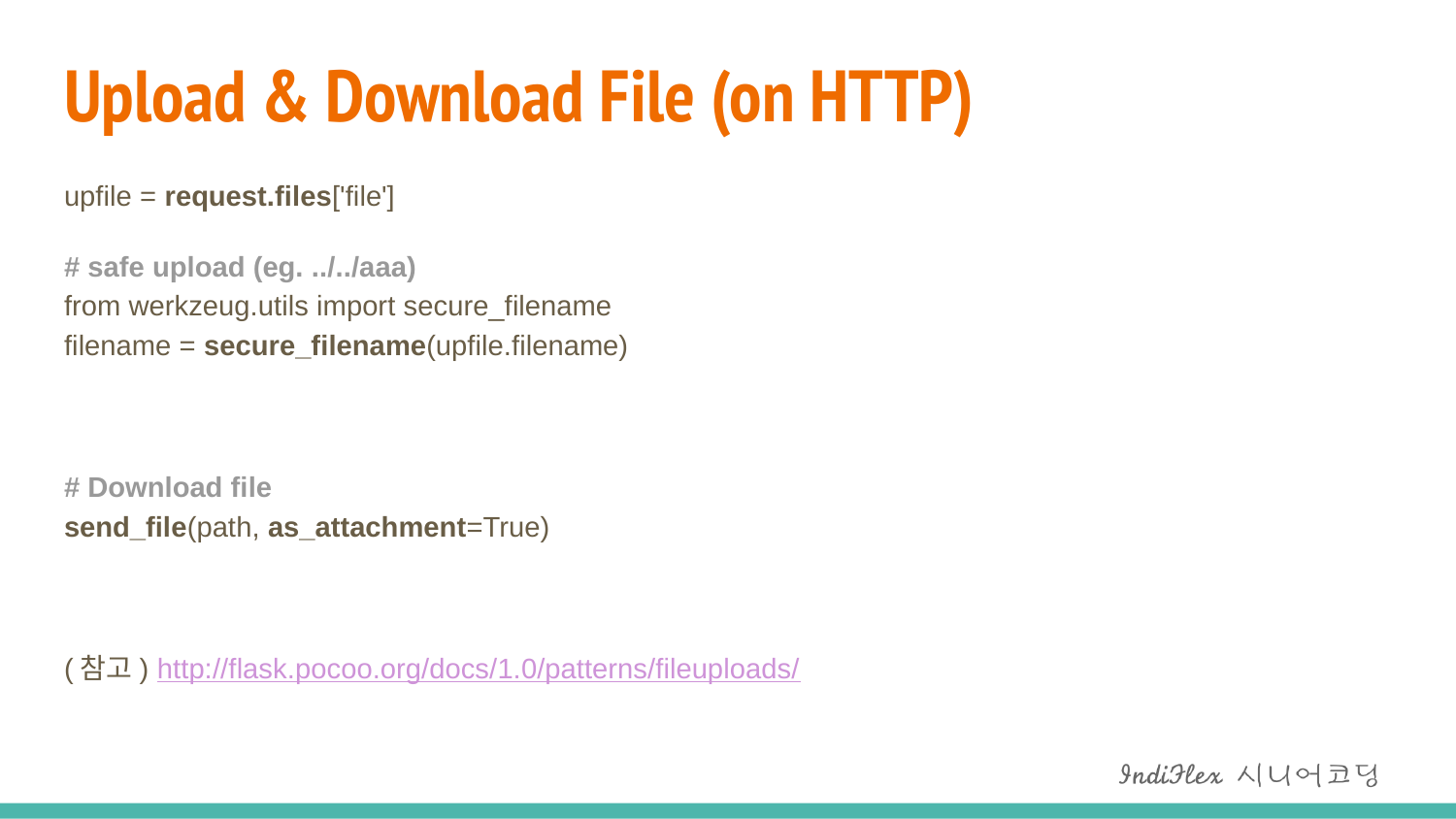

# Upload & Download File (on HTTP)
upfile = request.files['file']
# safe upload (eg. ../../aaa) from werkzeug.utils import secure_filename filename = secure_filename(upfile.filename)

# Download file send_file(path, as_attachment=True)

(참고) http://flask.pocoo.org/docs/1.0/patterns/fileuploads/